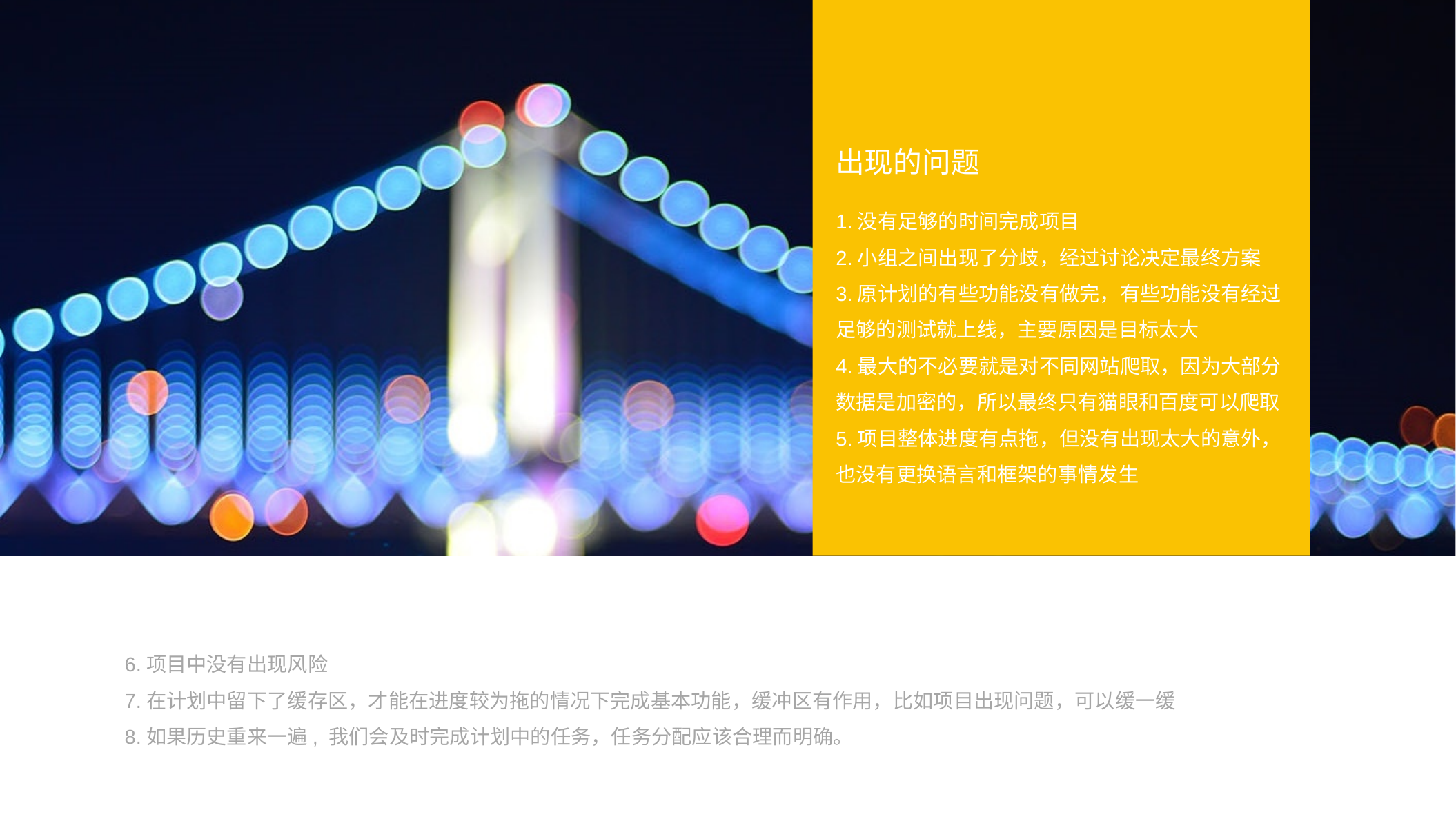

出现的问题
1.没有足够的时间完成项目
2.小组之间出现了分歧，经过讨论决定最终方案
3.原计划的有些功能没有做完，有些功能没有经过足够的测试就上线，主要原因是目标太大
4.最大的不必要就是对不同网站爬取，因为大部分数据是加密的，所以最终只有猫眼和百度可以爬取
5.项目整体进度有点拖，但没有出现太大的意外，也没有更换语言和框架的事情发生

6.项目中没有出现风险
7.在计划中留下了缓存区，才能在进度较为拖的情况下完成基本功能，缓冲区有作用，比如项目出现问题，可以缓一缓
8.如果历史重来一遍, 我们会及时完成计划中的任务，任务分配应该合理而明确。